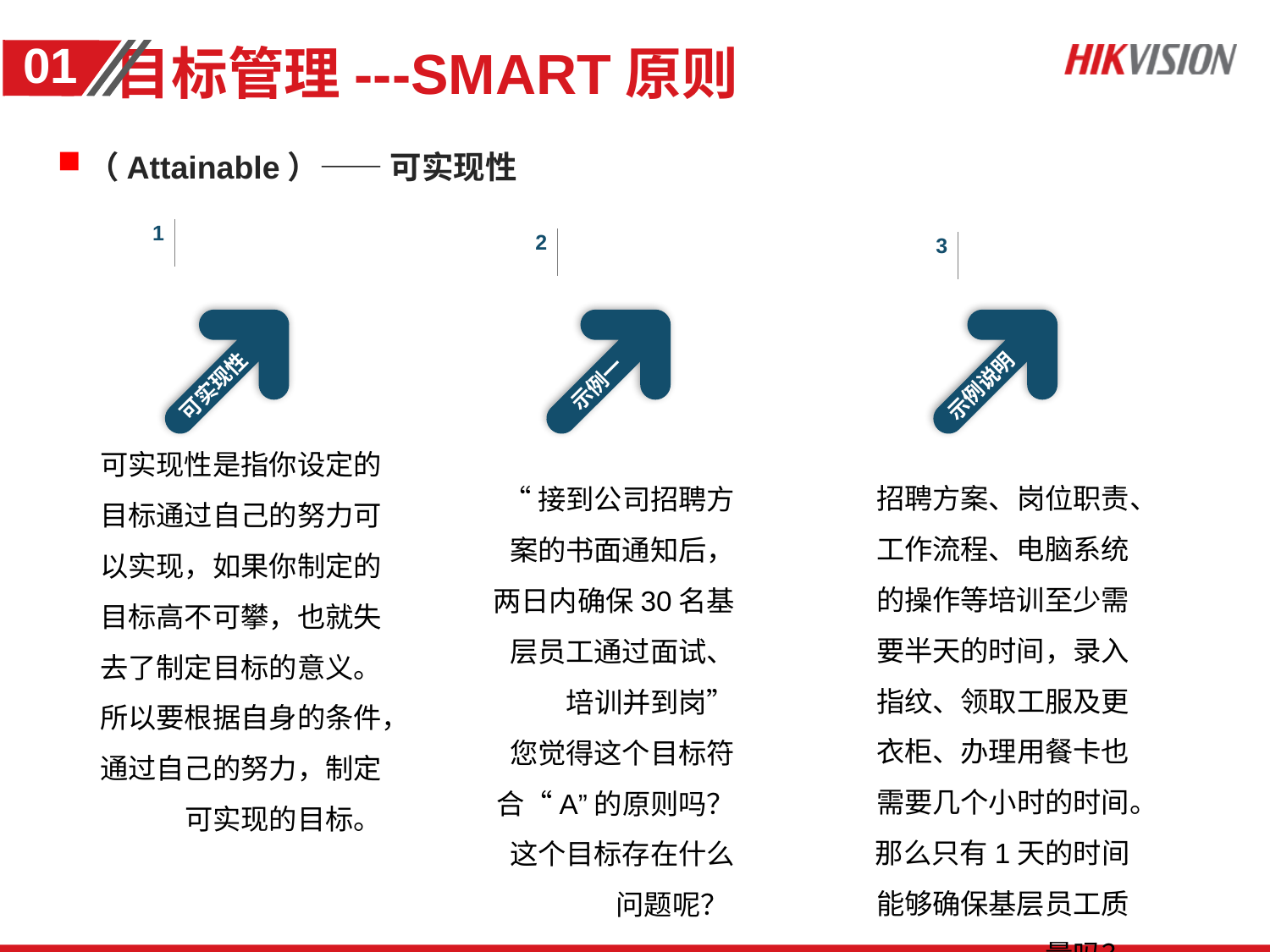

目标管理---SMART原则

01
（Attainable）—— 可实现性
1
2
3

可实现性

示例一

示例说明
可实现性是指你设定的目标通过自己的努力可以实现，如果你制定的目标高不可攀，也就失去了制定目标的意义。所以要根据自身的条件，通过自己的努力，制定可实现的目标。
招聘方案、岗位职责、工作流程、电脑系统的操作等培训至少需要半天的时间，录入指纹、领取工服及更衣柜、办理用餐卡也需要几个小时的时间。那么只有1天的时间能够确保基层员工质量吗？

“接到公司招聘方案的书面通知后，两日内确保30名基层员工通过面试、培训并到岗”
您觉得这个目标符合“A”的原则吗？
这个目标存在什么问题呢？